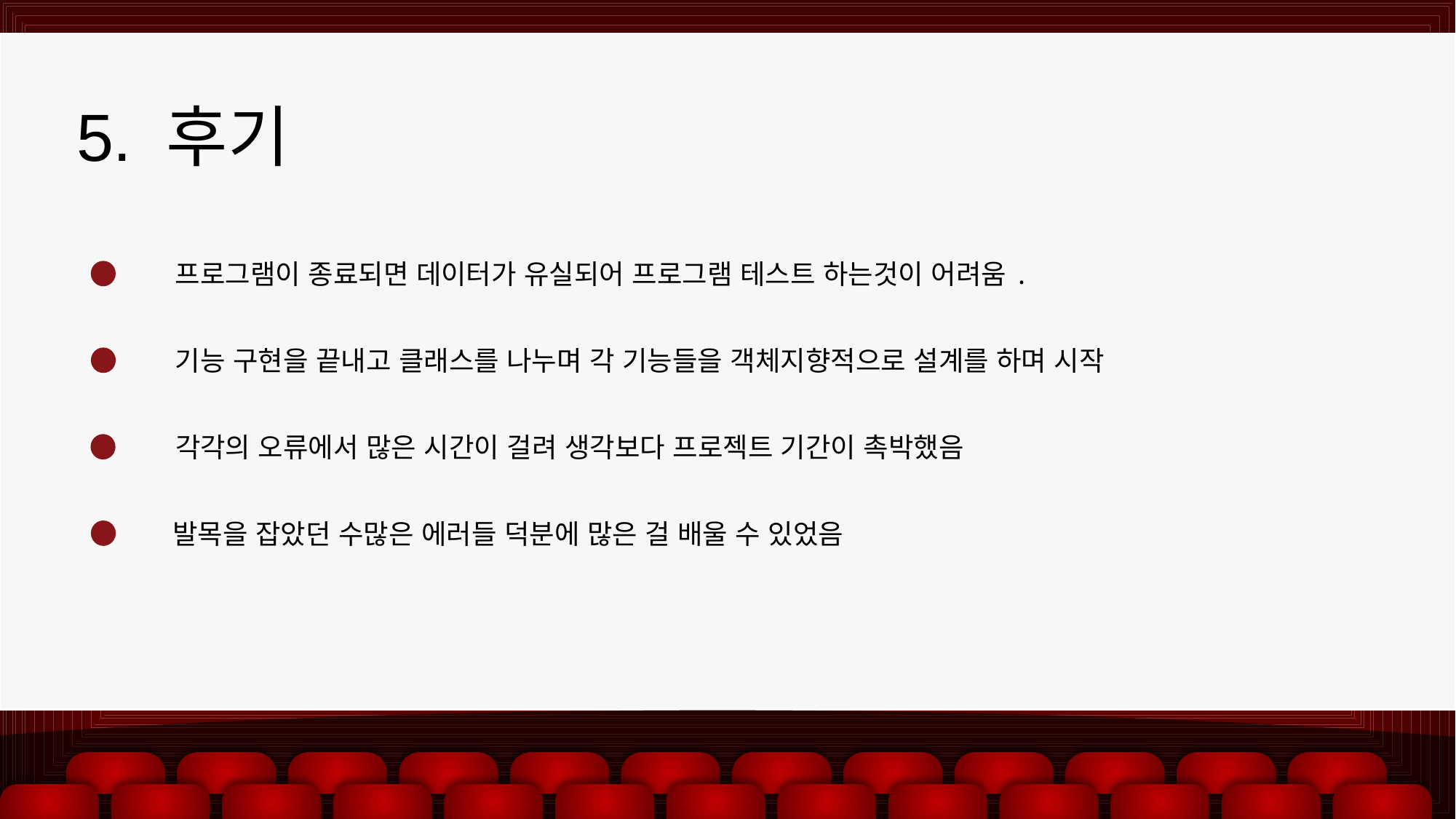

# 5. 후기
프로그램이 종료되면 데이터가 유실되어 프로그램 테스트 하는것이 어려움.

기능 구현을 끝내고 클래스를 나누며 각 기능들을 객체지향적으로 설계를 하며 시작

각각의 오류에서 많은 시간이 걸려 생각보다 프로젝트 기간이 촉박했음

 발목을 잡았던 수많은 에러들 덕분에 많은 걸 배울 수 있었음